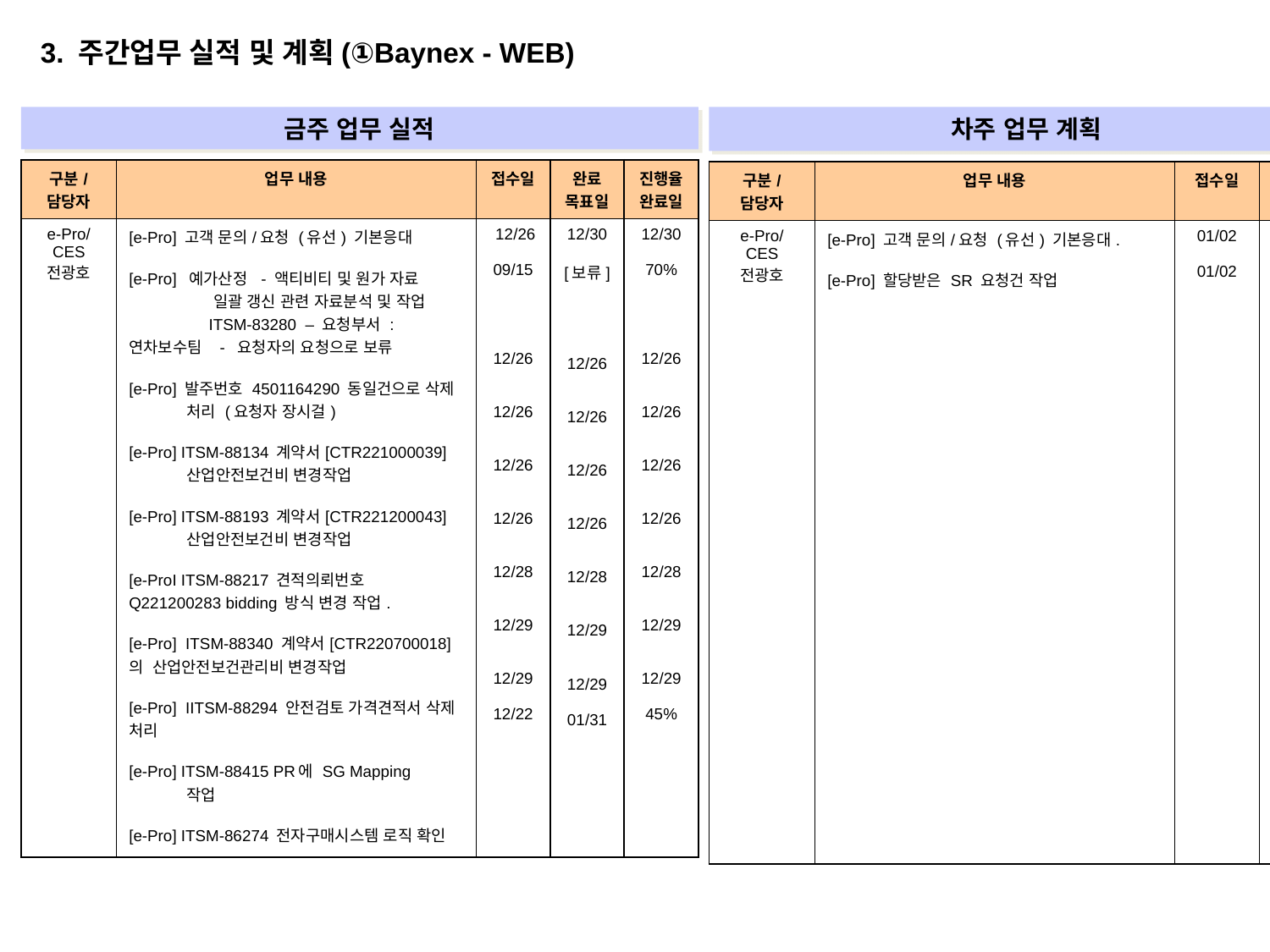

3. 주간업무 실적 및 계획(①Baynex - WEB)
금주 업무 실적
차주 업무 계획
| 구분/ 담당자 | 업무 내용 | 접수일 | 완료 목표일 | 진행율 완료일 |
| --- | --- | --- | --- | --- |
| e-Pro/ CES 전광호 | [e-Pro] 고객 문의/요청 (유선) 기본응대 [e-Pro] 예가산정 - 액티비티 및 원가 자료 일괄 갱신 관련 자료분석 및 작업 ITSM-83280 – 요청부서 : 연차보수팀 - 요청자의 요청으로 보류 [e-Pro] 발주번호 4501164290 동일건으로 삭제 처리 (요청자 장시걸) [e-Pro] ITSM-88134 계약서[CTR221000039] 산업안전보건비 변경작업 [e-Pro] ITSM-88193 계약서[CTR221200043] 산업안전보건비 변경작업 [e-ProI ITSM-88217 견적의뢰번호 Q221200283 bidding 방식 변경 작업. [e-Pro] ITSM-88340 계약서[CTR220700018] 의 산업안전보건관리비 변경작업 [e-Pro] IITSM-88294 안전검토 가격견적서 삭제 처리 [e-Pro] ITSM-88415 PR에 SG Mapping 작업 [e-Pro] ITSM-86274 전자구매시스템 로직 확인 | 12/26 09/15 12/26 12/26 12/26 12/26 12/28 12/29 12/29 12/22 | 12/30 [보류] 12/26 12/26 12/26 12/26 12/28 12/29 12/29 01/31 | 12/30 70% 12/26 12/26 12/26 12/26 12/28 12/29 12/29 45% |
| 구분/ 담당자 | 업무 내용 | 접수일 | 완료 목표일 |
| --- | --- | --- | --- |
| e-Pro/ CES 전광호 | [e-Pro] 고객 문의/요청 (유선) 기본응대. [e-Pro] 할당받은 SR 요청건 작업 | 01/02 01/02 | 01/06 01/06 |